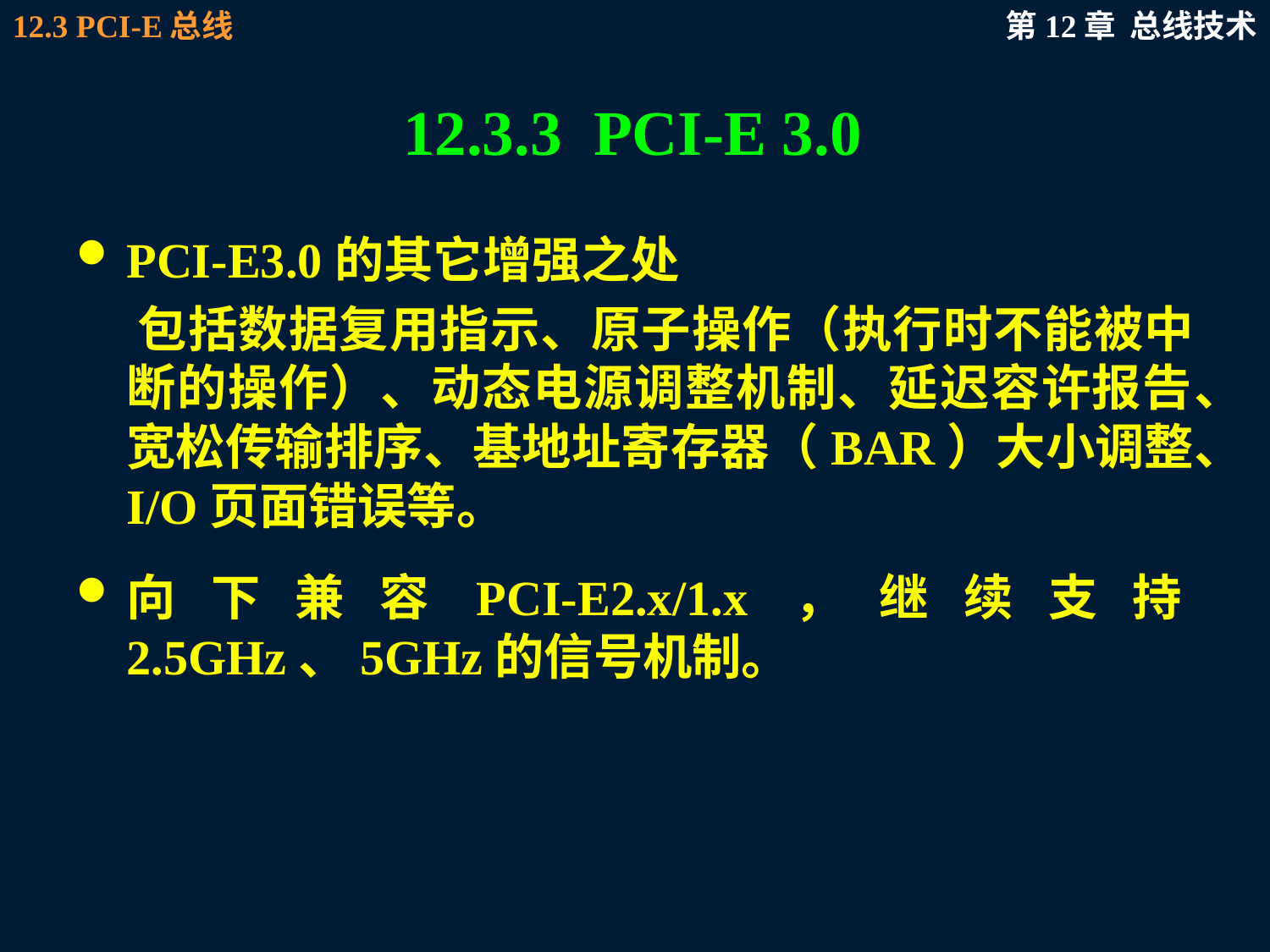

# 12.3.3  PCI-E 3.0
PCI-E3.0的其它增强之处
    包括数据复用指示、原子操作（执行时不能被中断的操作）、动态电源调整机制、延迟容许报告、宽松传输排序、基地址寄存器（BAR）大小调整、I/O页面错误等。
向下兼容PCI-E2.x/1.x，继续支持2.5GHz、5GHz的信号机制。